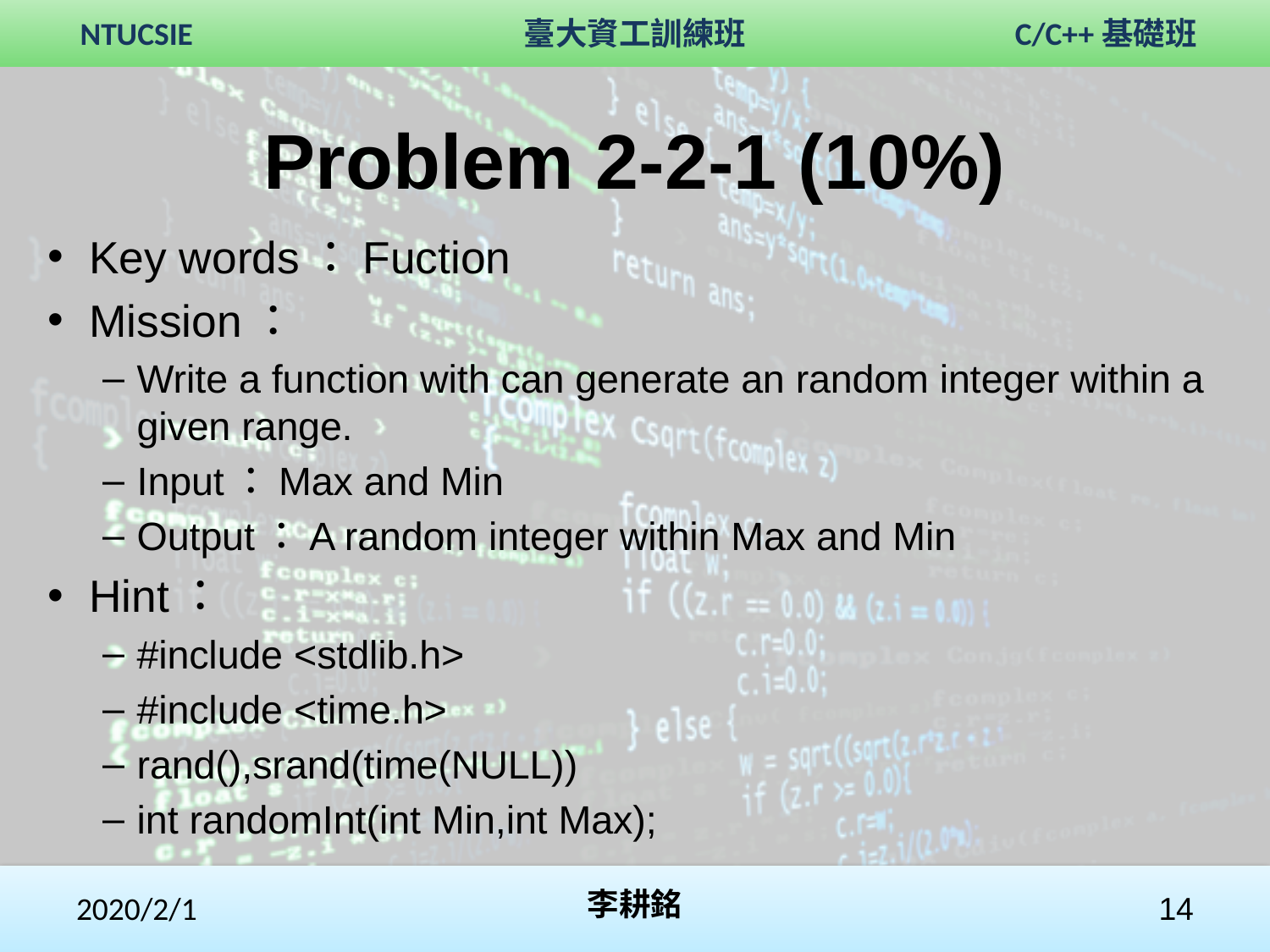

# Problem 2-2-1 (10%)
Key words：Fuction
Mission：
Write a function with can generate an random integer within a given range.
Input：Max and Min
Output：A random integer within Max and Min
Hint：
#include <stdlib.h>
#include <time.h>
rand(),srand(time(NULL))
int randomInt(int Min,int Max);
2020/2/1
李耕銘
14